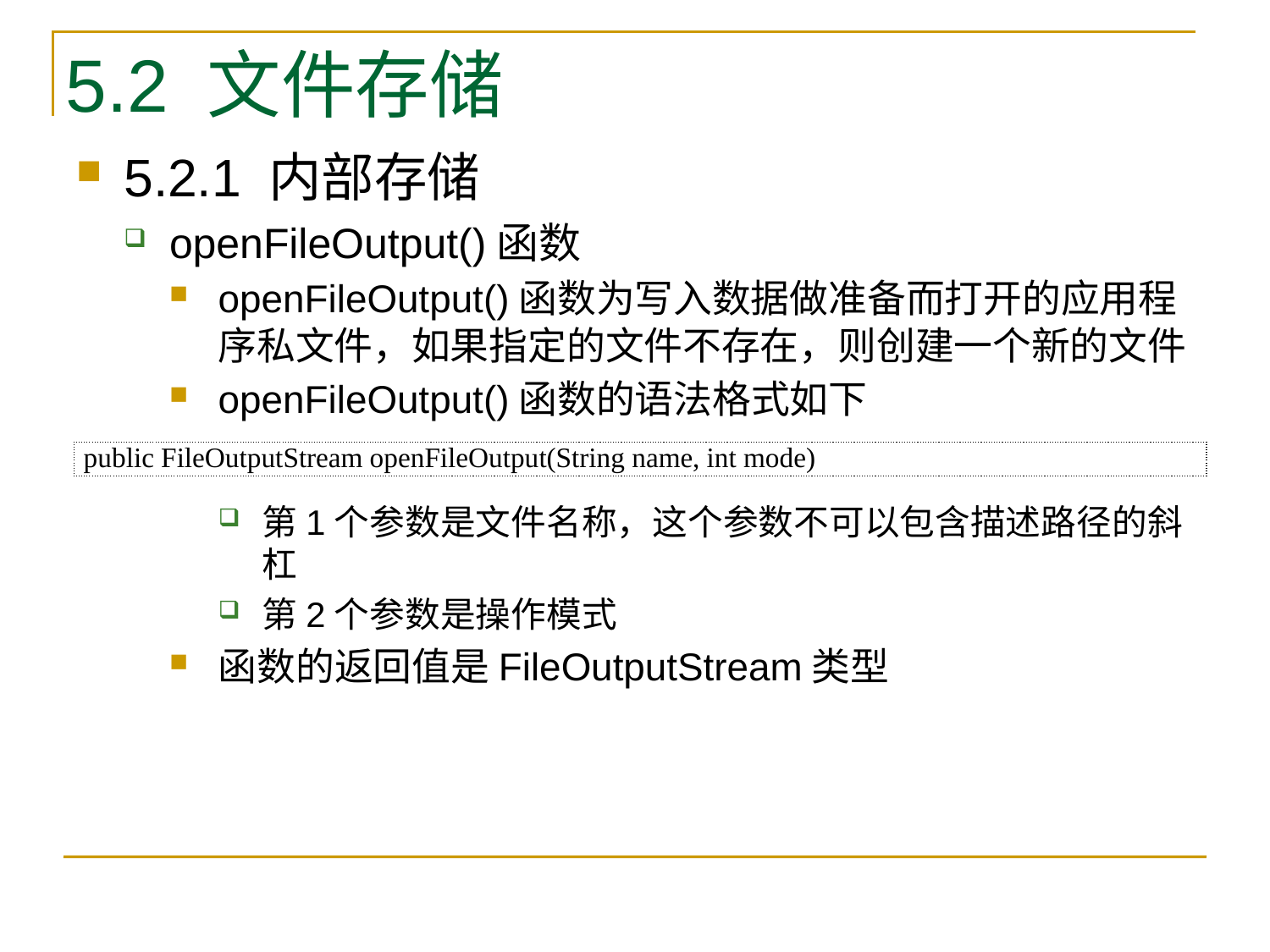

# 5.2 文件存储
5.2.1 内部存储
openFileOutput()函数
openFileOutput()函数为写入数据做准备而打开的应用程序私文件，如果指定的文件不存在，则创建一个新的文件
openFileOutput()函数的语法格式如下

第1个参数是文件名称，这个参数不可以包含描述路径的斜杠
第2个参数是操作模式
函数的返回值是FileOutputStream类型

| public FileOutputStream openFileOutput(String name, int mode) |
| --- |